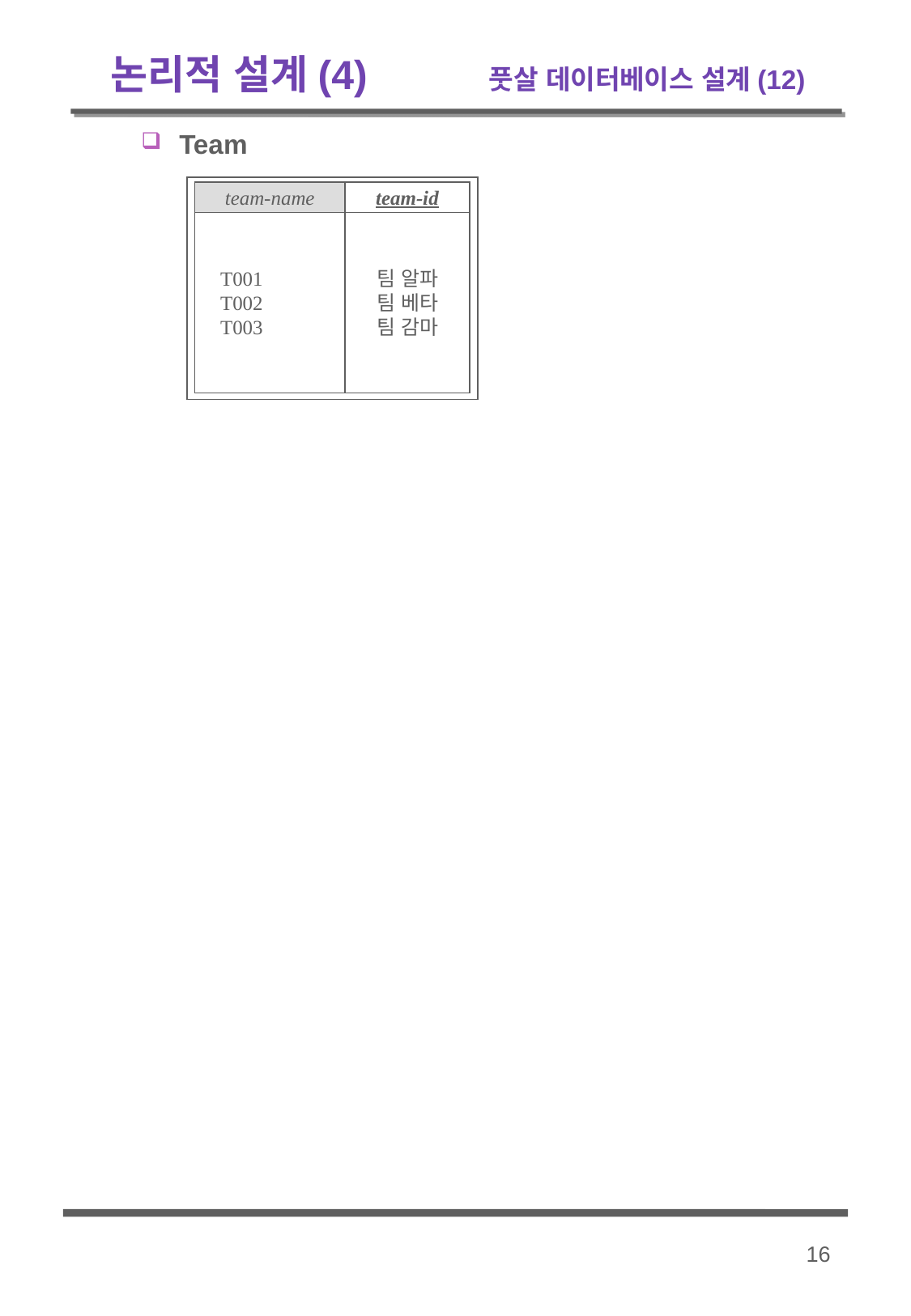

# 논리적 설계(4)  	 풋살 데이터베이스 설계(12)
Team

team-name
team-id
T001
T002
T003
팀 알파
팀 베타
팀 감마
16